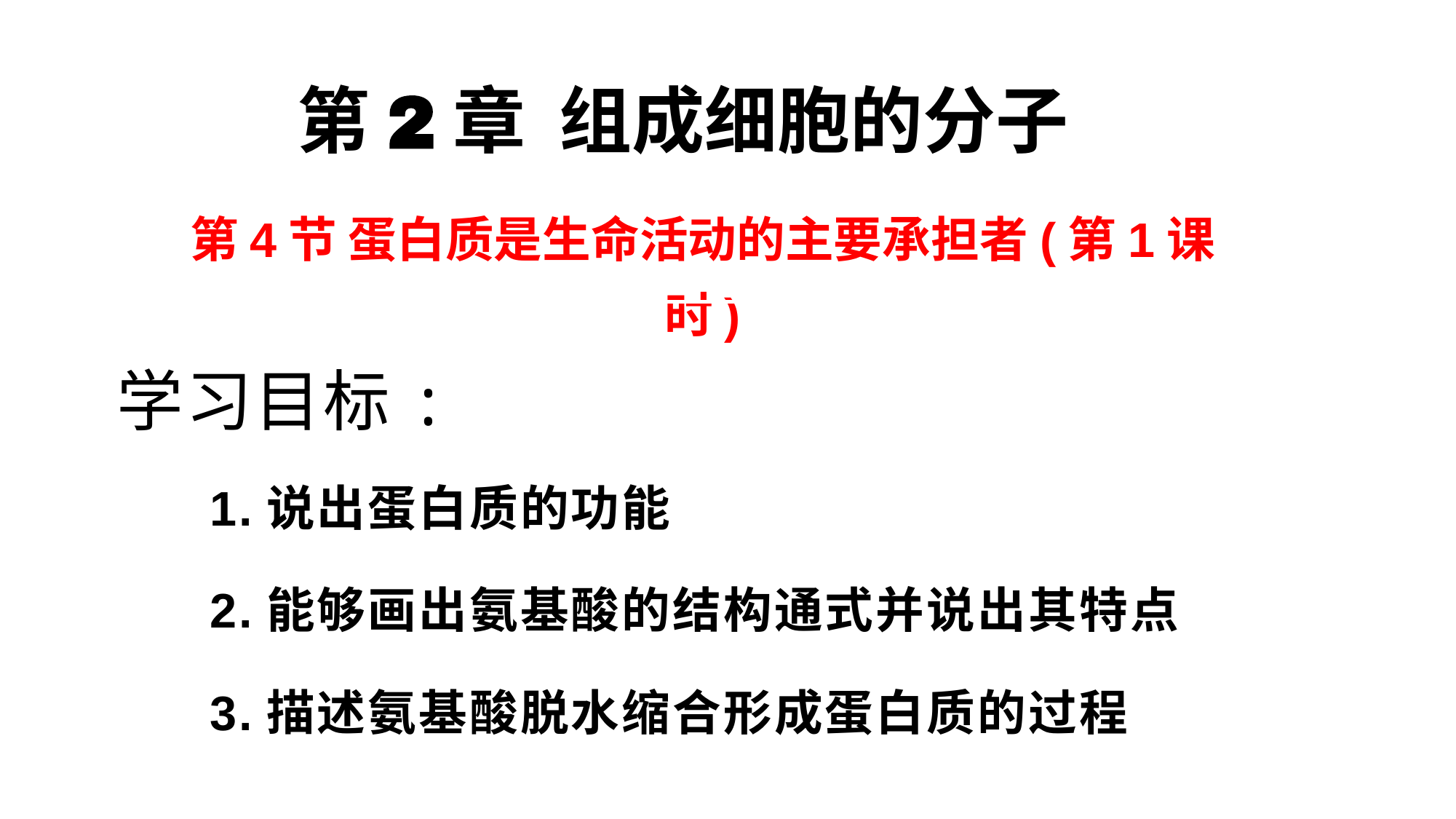

第2章  组成细胞的分子
第4节 蛋白质是生命活动的主要承担者(第1课时)
学习目标:

1.说出蛋白质的功能
2.能够画出氨基酸的结构通式并说出其特点
3.描述氨基酸脱水缩合形成蛋白质的过程